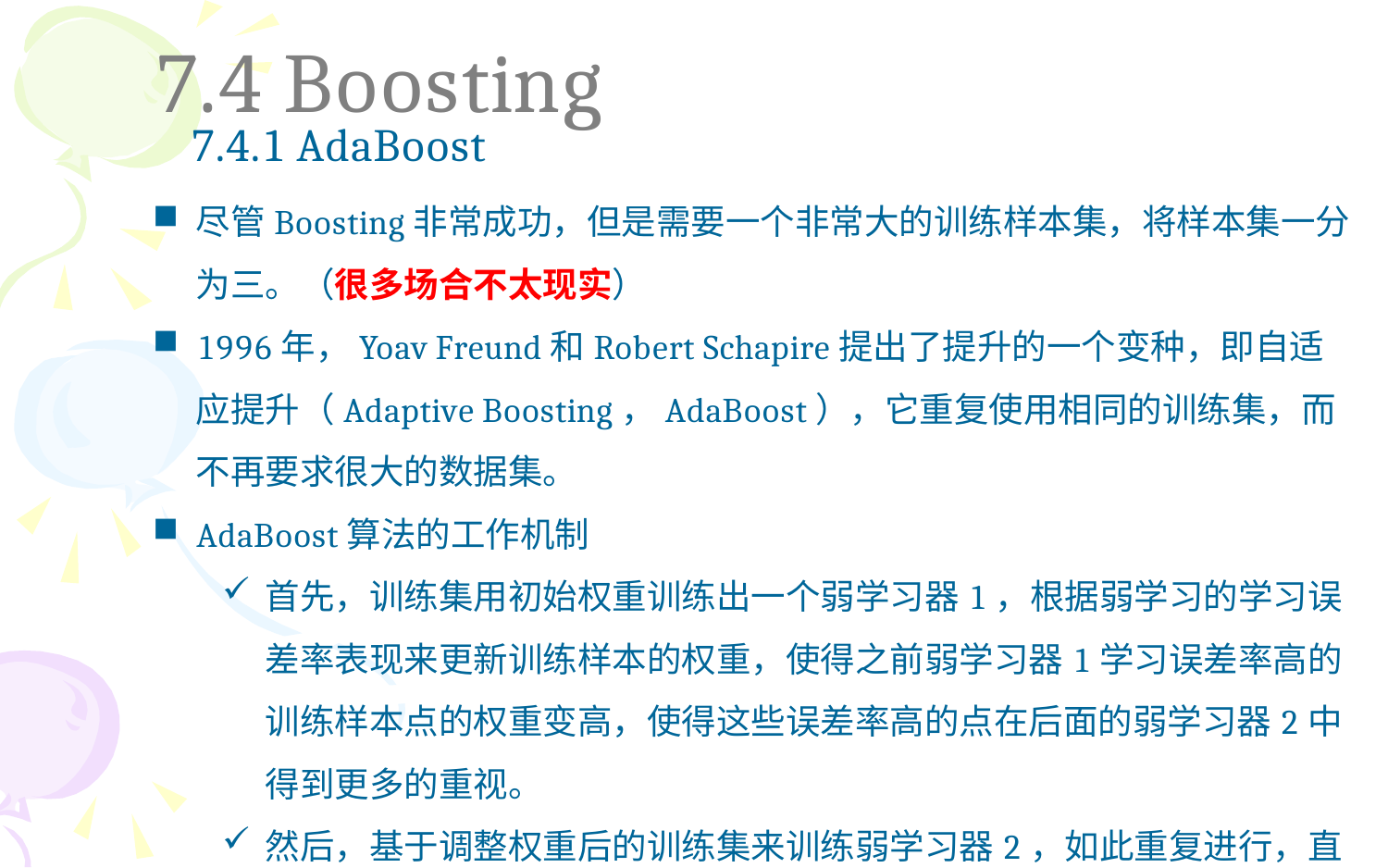

# 7.4 Boosting
7.4.1 AdaBoost
尽管Boosting非常成功，但是需要一个非常大的训练样本集，将样本集一分为三。（很多场合不太现实）
1996年，Yoav Freund和Robert Schapire提出了提升的一个变种，即自适应提升（Adaptive Boosting，AdaBoost），它重复使用相同的训练集，而不再要求很大的数据集。
AdaBoost算法的工作机制
首先，训练集用初始权重训练出一个弱学习器1，根据弱学习的学习误差率表现来更新训练样本的权重，使得之前弱学习器1学习误差率高的训练样本点的权重变高，使得这些误差率高的点在后面的弱学习器2中得到更多的重视。
然后，基于调整权重后的训练集来训练弱学习器2，如此重复进行，直到训练到指定的弱学习器数量。
最后，将这些弱学习器通过集合策略进行整合，得到最终的强学习器。